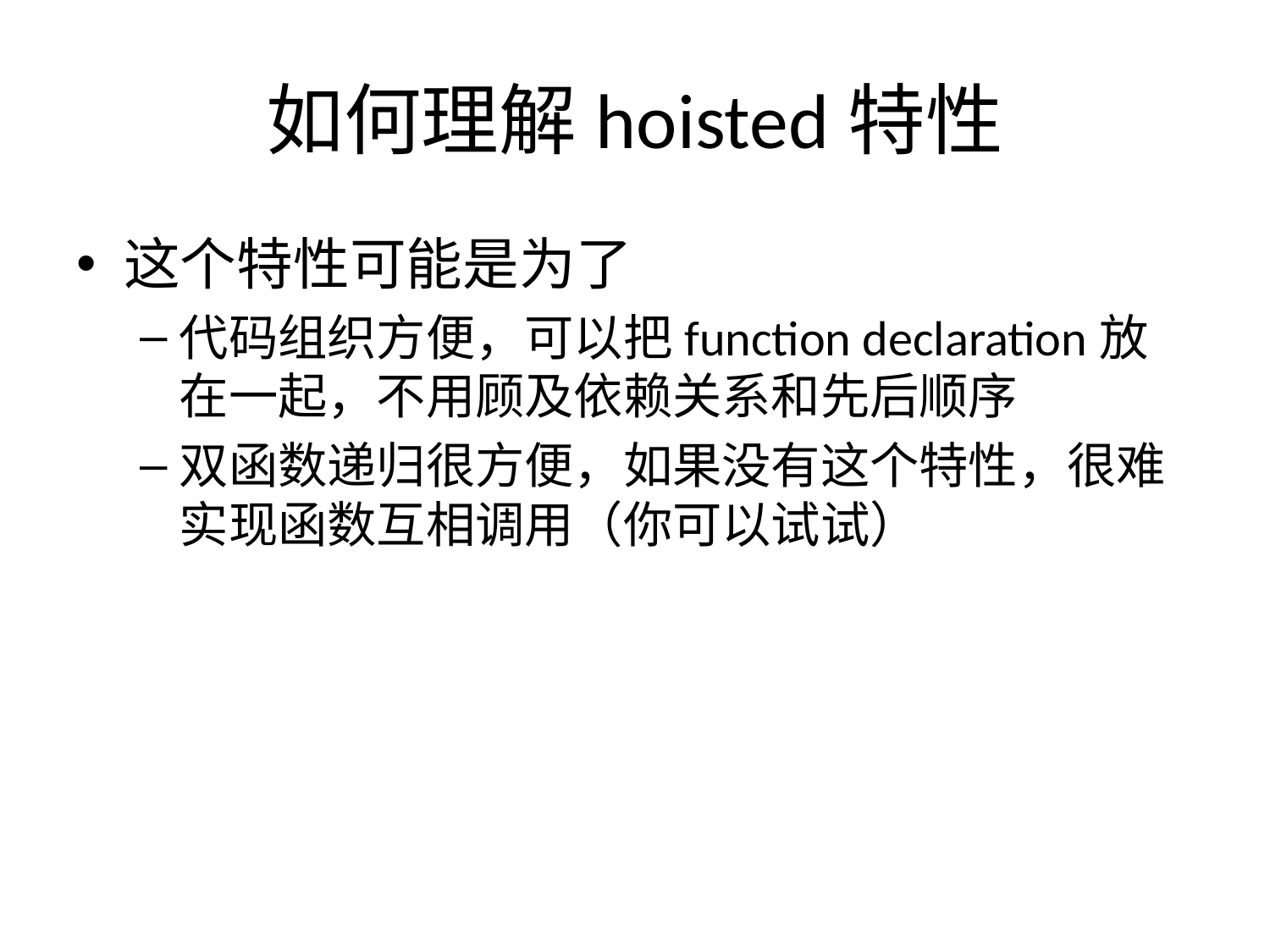

# 如何理解hoisted特性
这个特性可能是为了
代码组织方便，可以把function declaration放在一起，不用顾及依赖关系和先后顺序
双函数递归很方便，如果没有这个特性，很难实现函数互相调用（你可以试试）